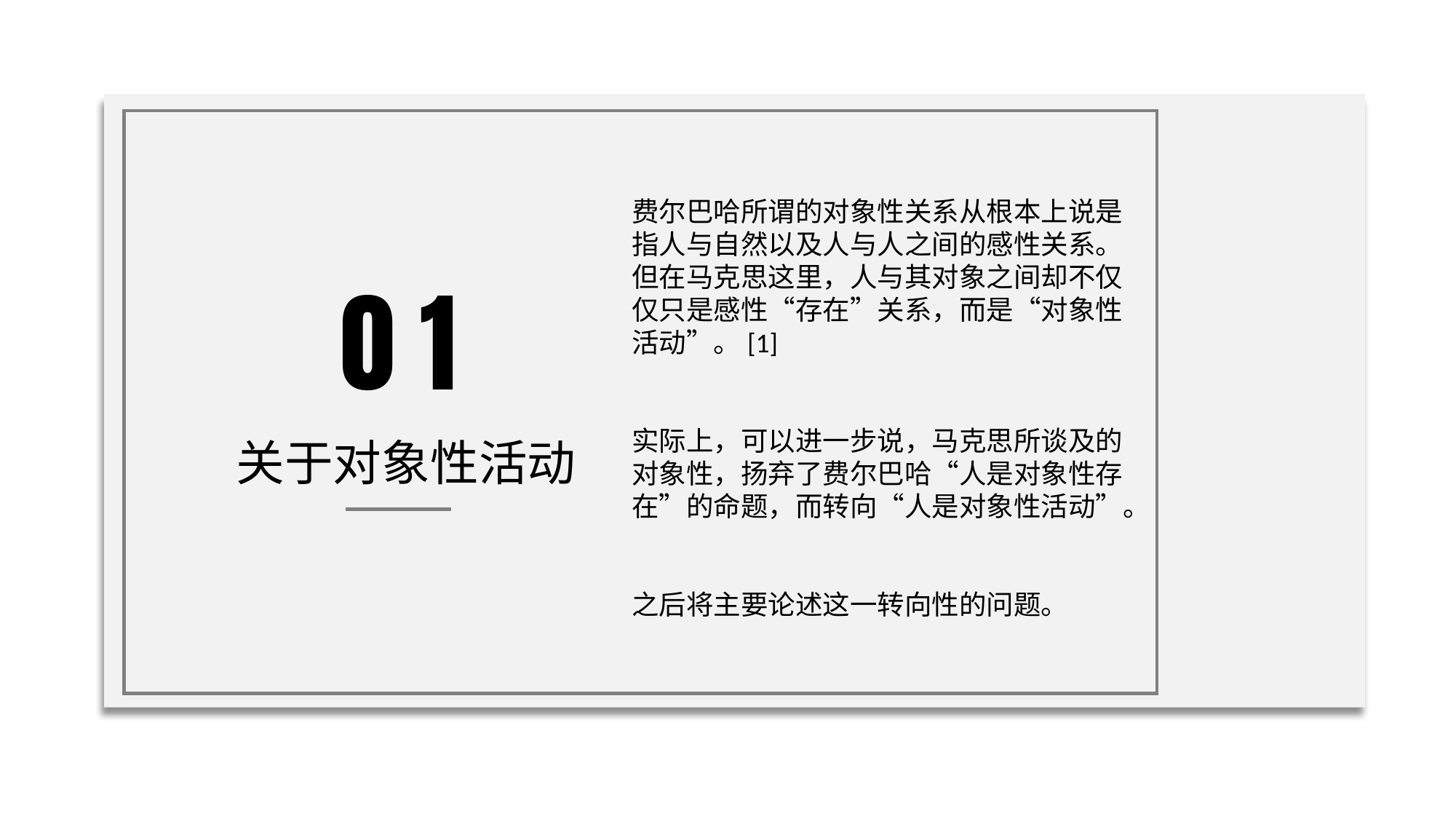

费尔巴哈所谓的对象性关系从根本上说是指人与自然以及人与人之间的感性关系。
但在马克思这里，人与其对象之间却不仅仅只是感性“存在”关系，而是“对象性活动”。[1]

实际上，可以进一步说，马克思所谈及的对象性，扬弃了费尔巴哈“人是对象性存在”的命题，而转向“人是对象性活动”。

之后将主要论述这一转向性的问题。
0 1
关于对象性活动